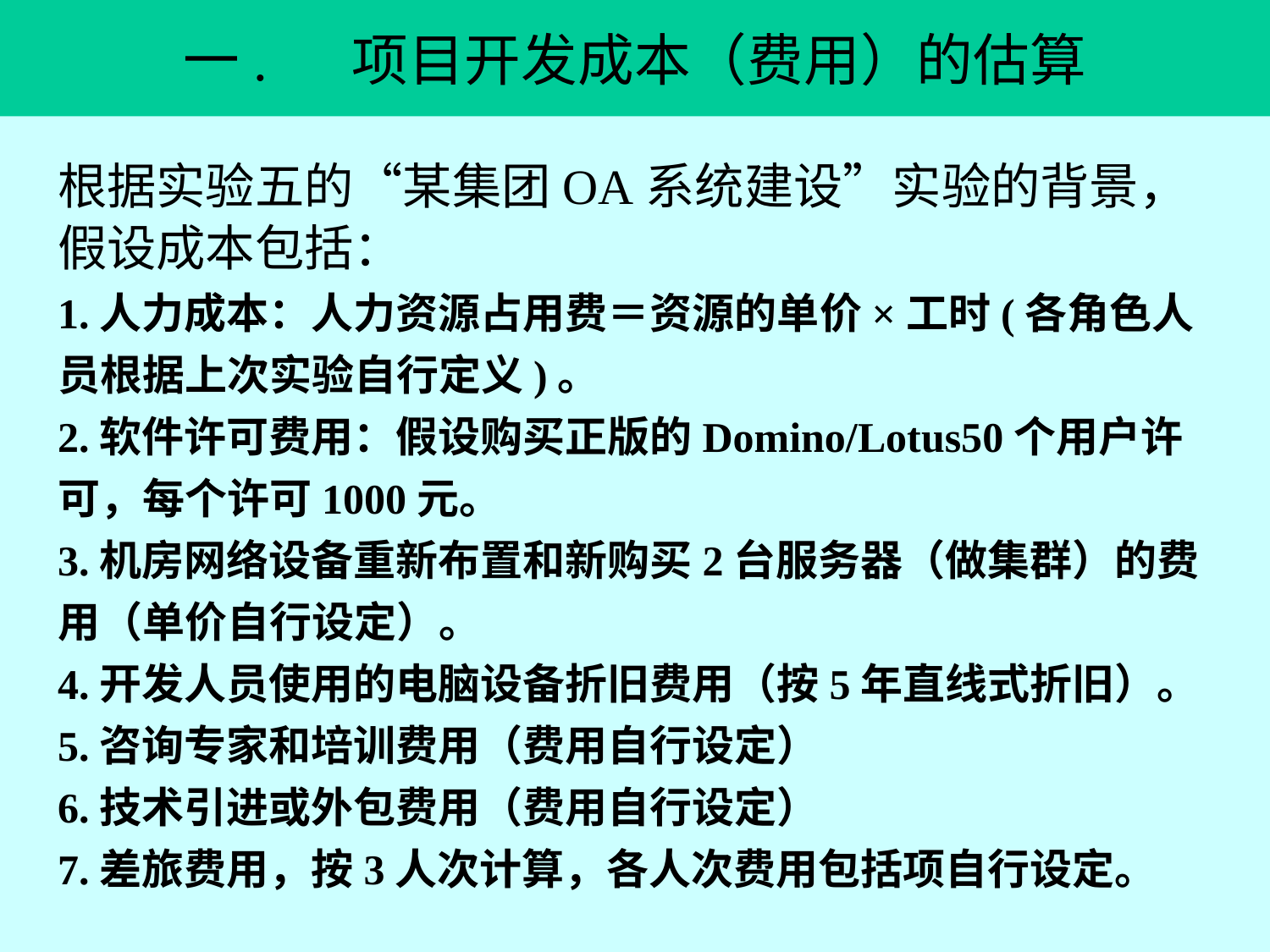

# 一. 　项目开发成本（费用）的估算
根据实验五的“某集团OA系统建设”实验的背景，假设成本包括：
1.人力成本：人力资源占用费＝资源的单价×工时(各角色人员根据上次实验自行定义)。
2.软件许可费用：假设购买正版的Domino/Lotus50个用户许可，每个许可1000元。
3.机房网络设备重新布置和新购买2台服务器（做集群）的费用（单价自行设定）。
4.开发人员使用的电脑设备折旧费用（按5年直线式折旧）。
5.咨询专家和培训费用（费用自行设定）
6.技术引进或外包费用（费用自行设定）
7.差旅费用，按3人次计算，各人次费用包括项自行设定。